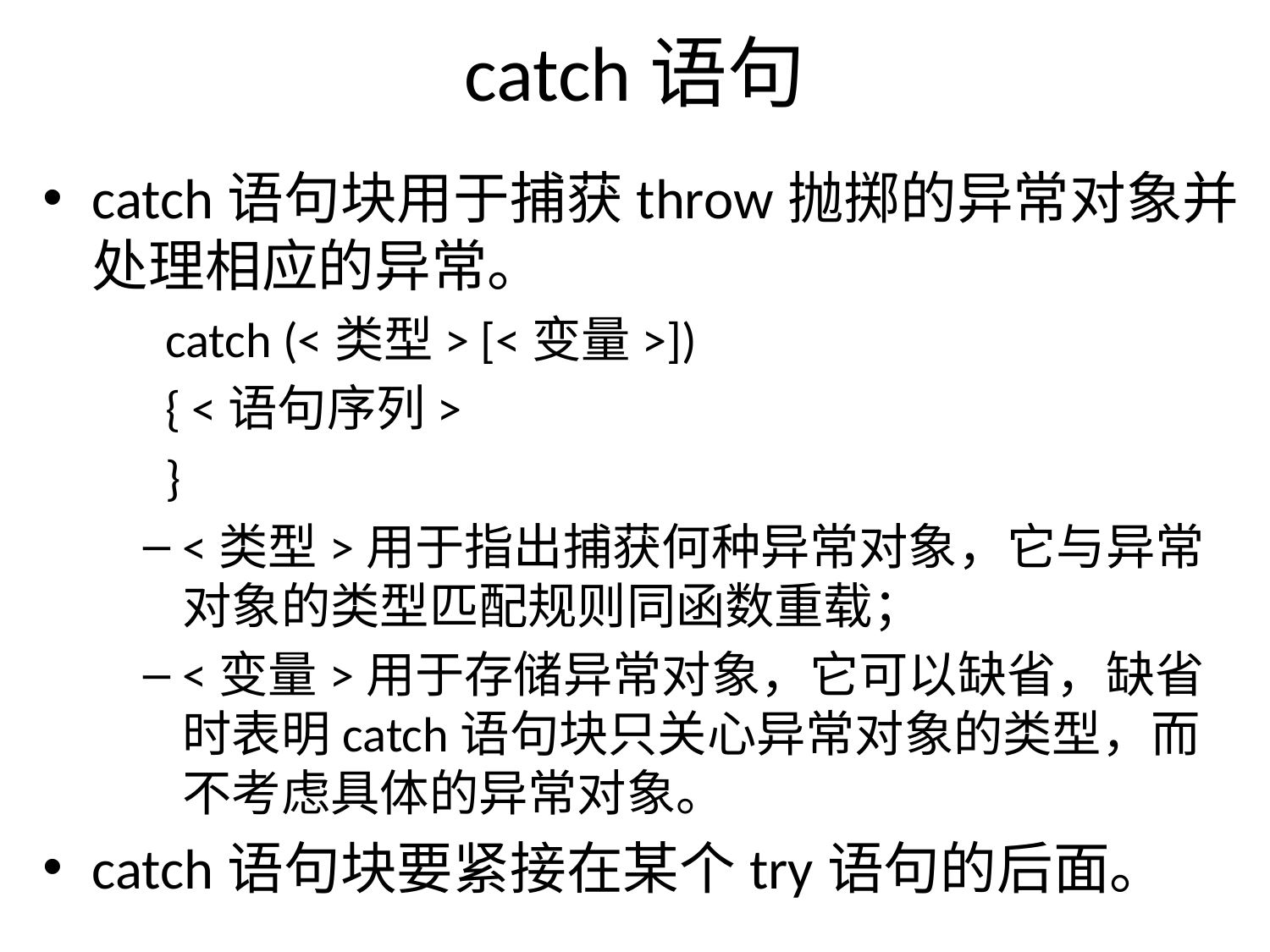

# catch语句
catch语句块用于捕获throw抛掷的异常对象并处理相应的异常。
  catch (<类型> [<变量>])
  { <语句序列>
  }
<类型>用于指出捕获何种异常对象，它与异常对象的类型匹配规则同函数重载；
<变量>用于存储异常对象，它可以缺省，缺省时表明catch语句块只关心异常对象的类型，而不考虑具体的异常对象。
catch语句块要紧接在某个try语句的后面。